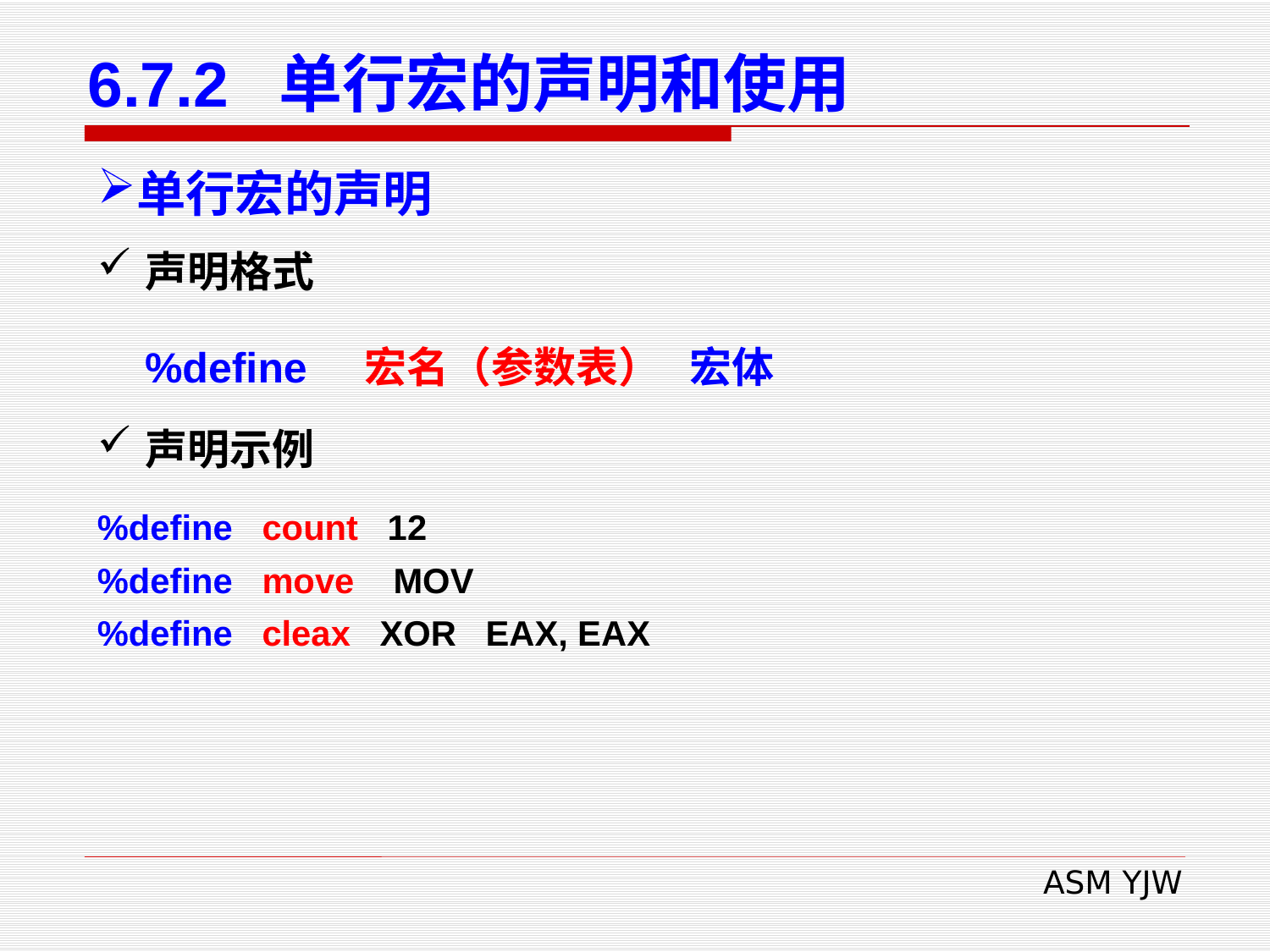

# 6.7.2  单行宏的声明和使用
单行宏的声明
声明格式
    %define    宏名（参数表）   宏体
声明示例
%define   count   12
%define   move    MOV
%define   cleax   XOR   EAX, EAX